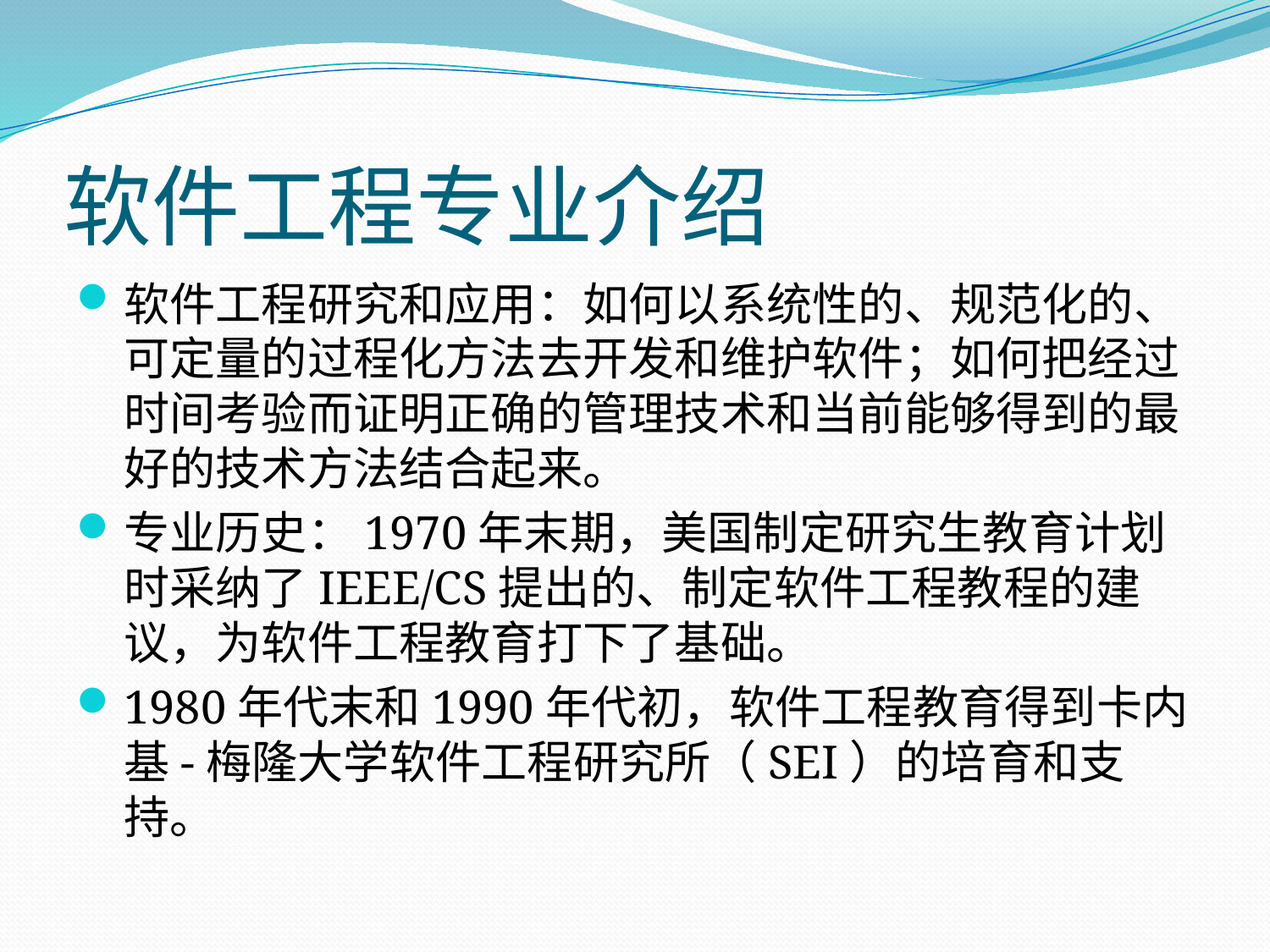

# 软件工程专业介绍
软件工程研究和应用：如何以系统性的、规范化的、可定量的过程化方法去开发和维护软件；如何把经过时间考验而证明正确的管理技术和当前能够得到的最好的技术方法结合起来。
专业历史：1970年末期，美国制定研究生教育计划时采纳了IEEE/CS提出的、制定软件工程教程的建议，为软件工程教育打下了基础。
1980年代末和1990年代初，软件工程教育得到卡内基-梅隆大学软件工程研究所（SEI）的培育和支持。